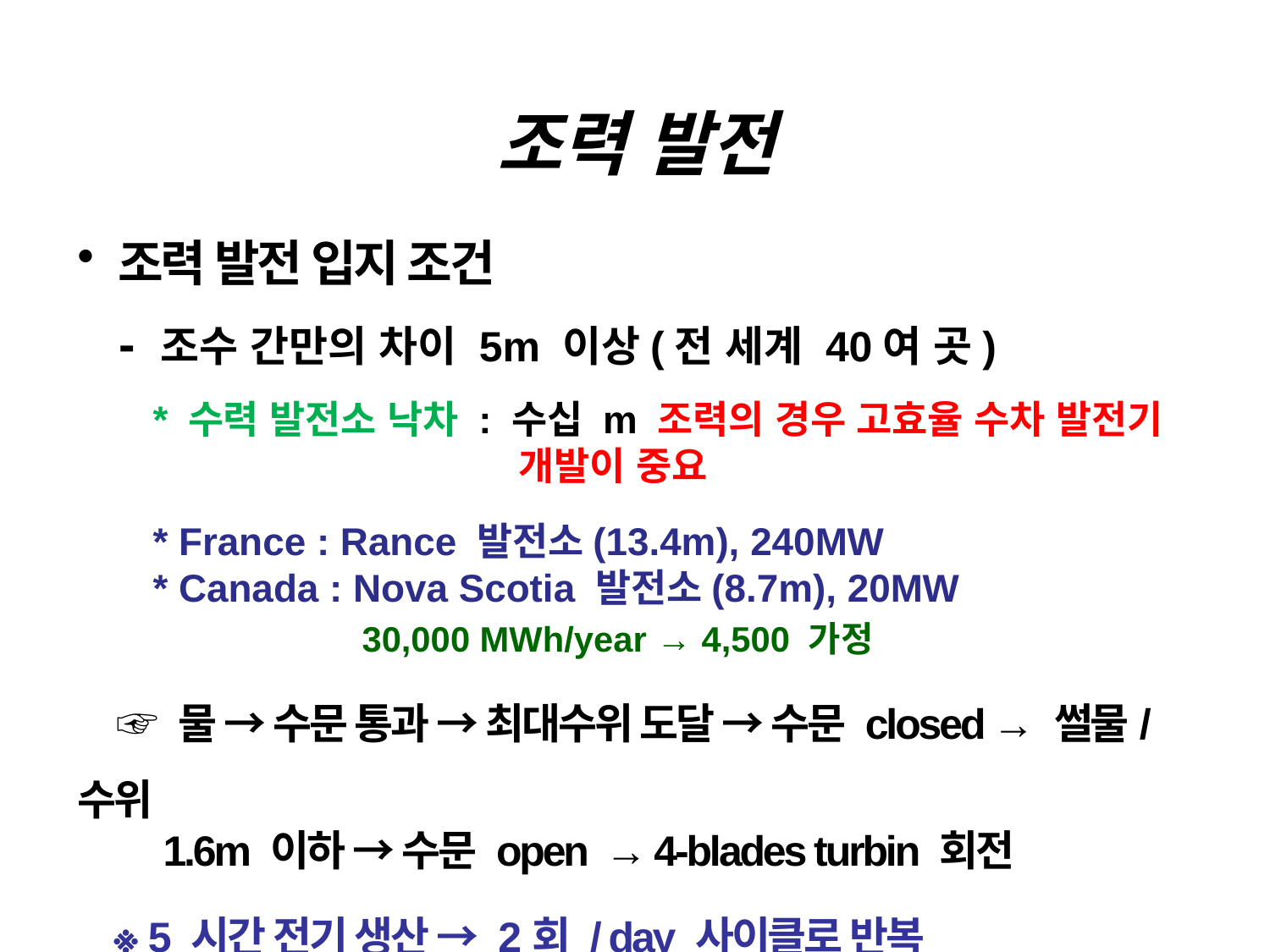

# 조력 발전
 조력 발전 입지 조건
   - 조수 간만의 차이 5m 이상(전 세계 40여 곳)
       * 수력 발전소 낙차 : 수십 m 조력의 경우 고효율 수차 발전기
                                        개발이 중요
       * France : Rance 발전소(13.4m), 240MW
       * Canada : Nova Scotia 발전소(8.7m), 20MW
                        30,000 MWh/year → 4,500 가정
    ☞ 물 → 수문 통과 → 최대수위 도달 → 수문 closed → 썰물/ 수위
         1.6m 이하 → 수문 open  → 4-blades turbin 회전
    ※ 5 시간 전기 생산 → 2회 / day 사이클로 반복